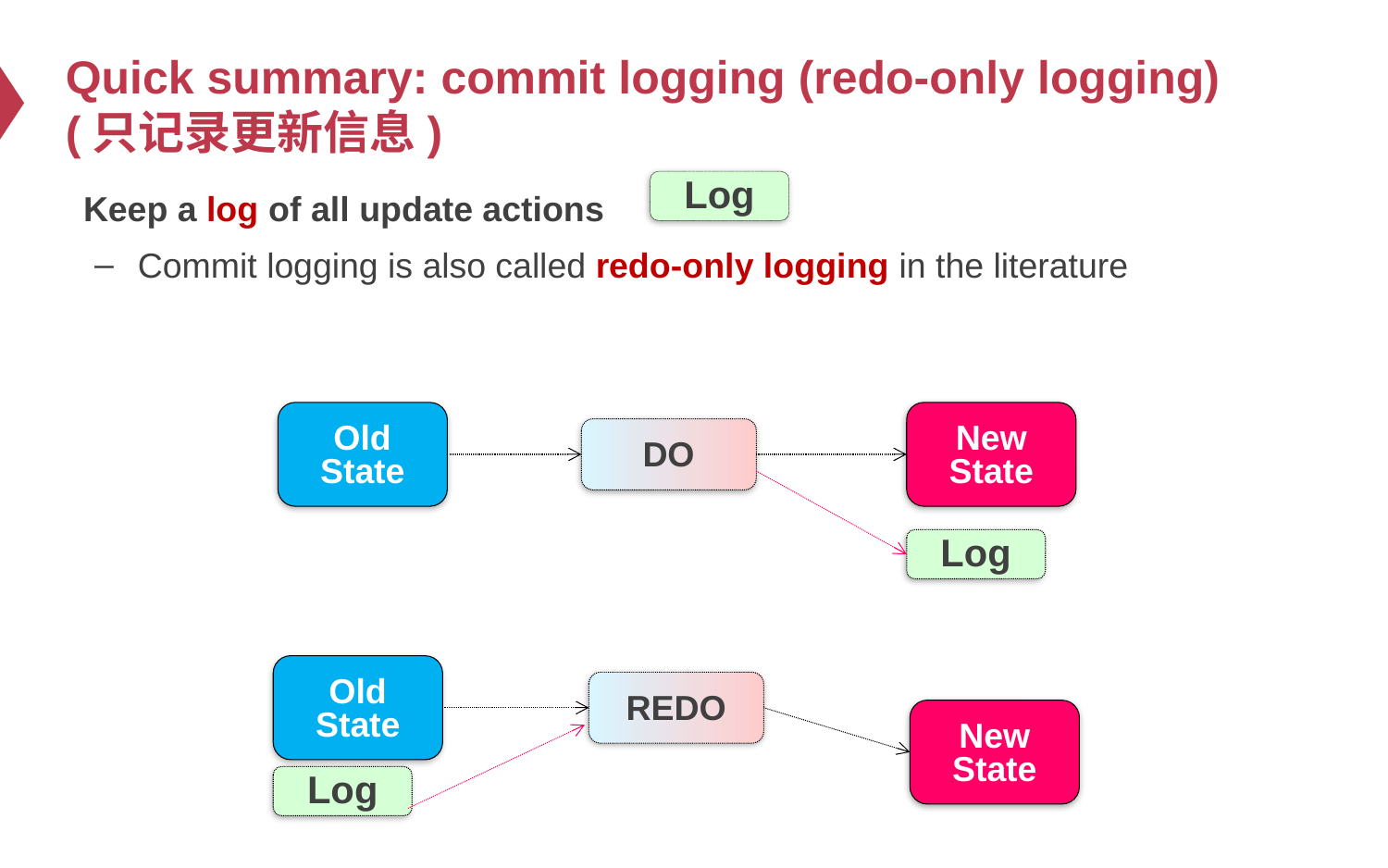

# Quick summary: commit logging (redo-only logging)(只记录更新信息)
Keep a log of all update actions
Commit logging is also called redo-only logging in the literature

Log
Old
State
New
State
DO
Log
Old
State
REDO
New
State
Log
57